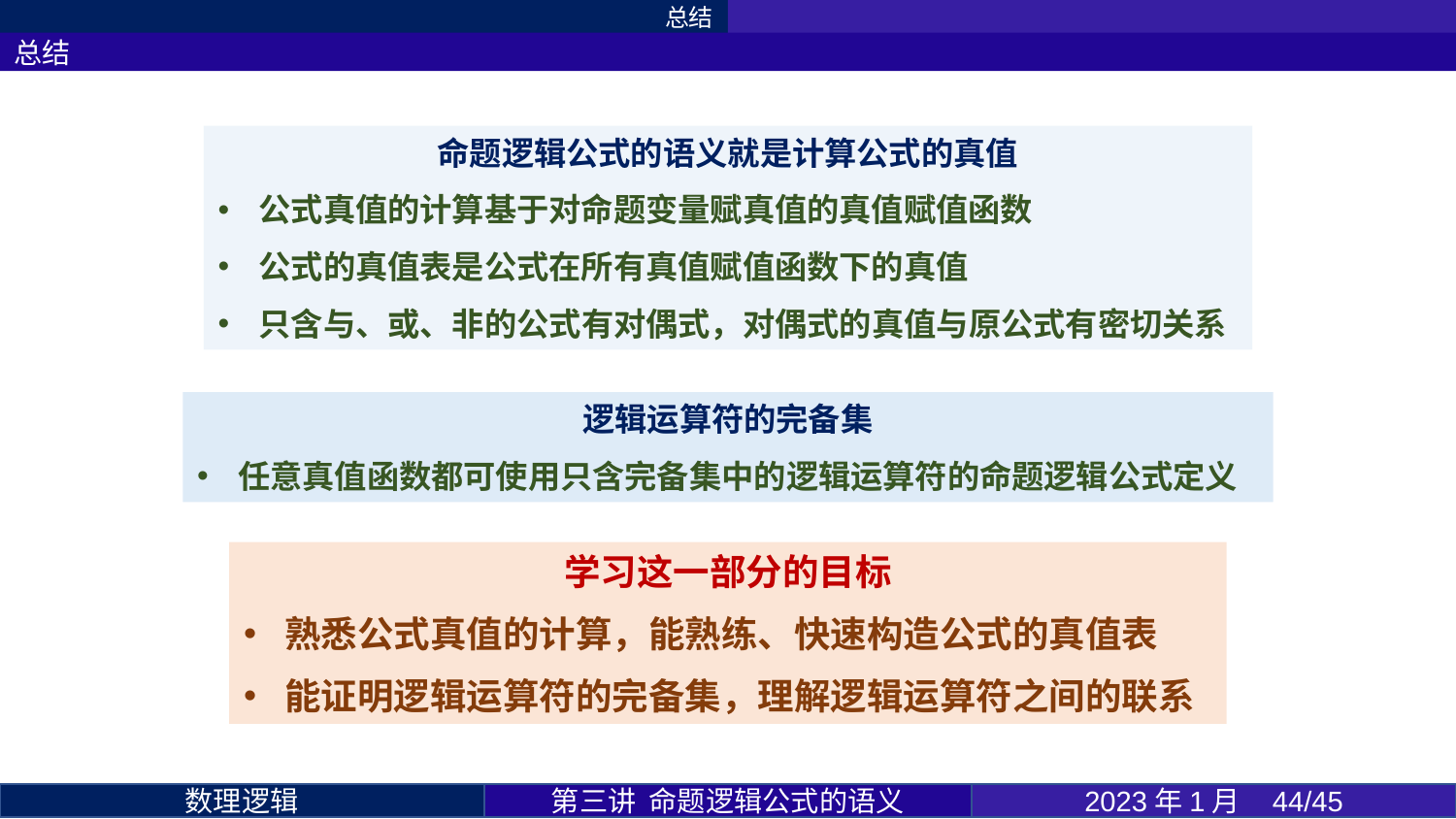

总结
总结
命题逻辑公式的语义就是计算公式的真值
公式真值的计算基于对命题变量赋真值的真值赋值函数
公式的真值表是公式在所有真值赋值函数下的真值
只含与、或、非的公式有对偶式，对偶式的真值与原公式有密切关系
逻辑运算符的完备集
任意真值函数都可使用只含完备集中的逻辑运算符的命题逻辑公式定义
学习这一部分的目标
熟悉公式真值的计算，能熟练、快速构造公式的真值表
能证明逻辑运算符的完备集，理解逻辑运算符之间的联系
第三讲  命题逻辑公式的语义
2023年1月    44/45
数理逻辑